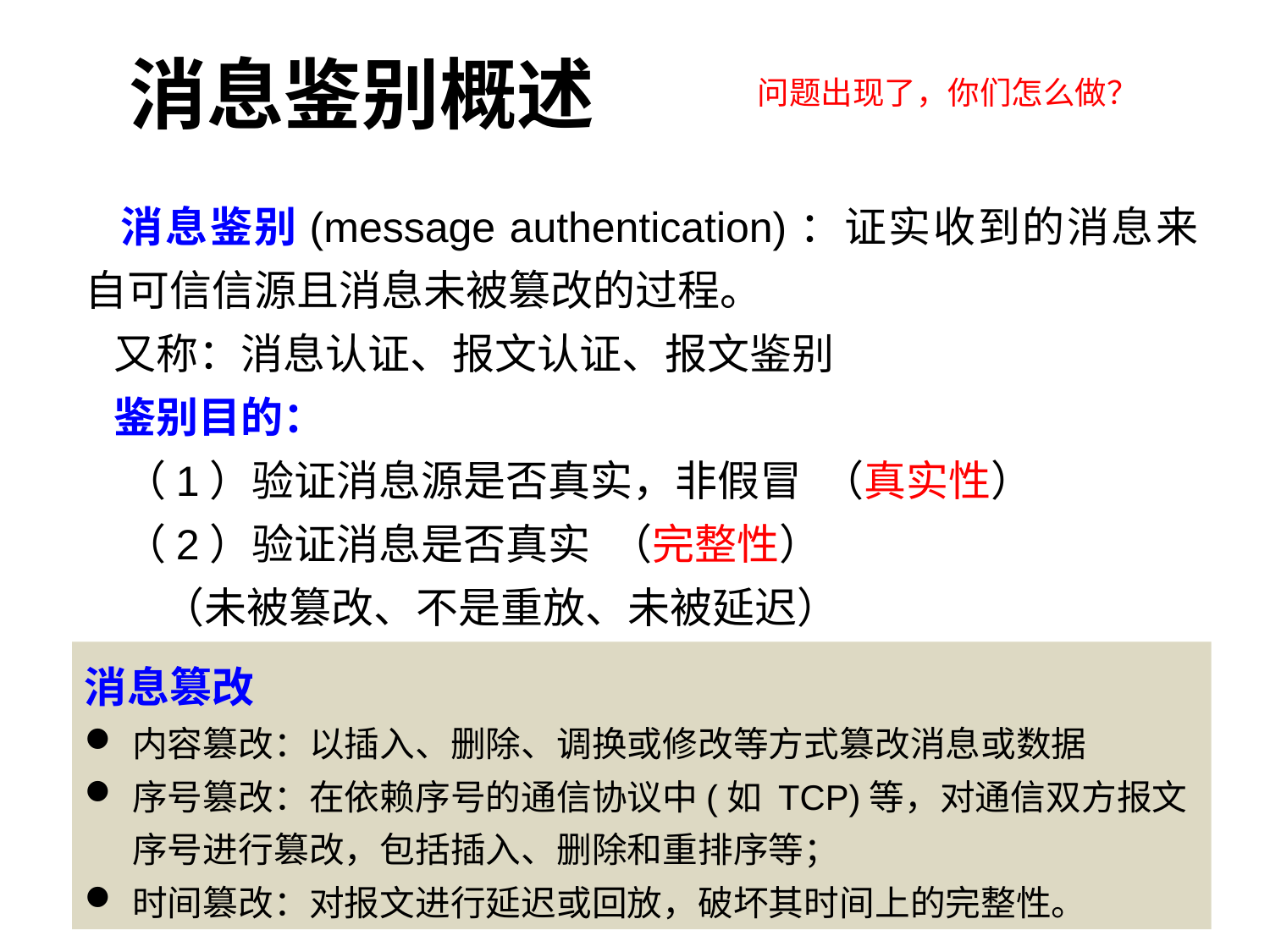

# 消息鉴别概述
问题出现了，你们怎么做？
  消息鉴别(message authentication)：证实收到的消息来自可信信源且消息未被篡改的过程。
  又称：消息认证、报文认证、报文鉴别
  鉴别目的：
   （1）验证消息源是否真实，非假冒  （真实性）
   （2）验证消息是否真实  （完整性）
       （未被篡改、不是重放、未被延迟）
消息篡改
内容篡改：以插入、删除、调换或修改等方式篡改消息或数据
序号篡改：在依赖序号的通信协议中(如 TCP)等，对通信双方报文序号进行篡改，包括插入、删除和重排序等；
时间篡改：对报文进行延迟或回放，破坏其时间上的完整性。